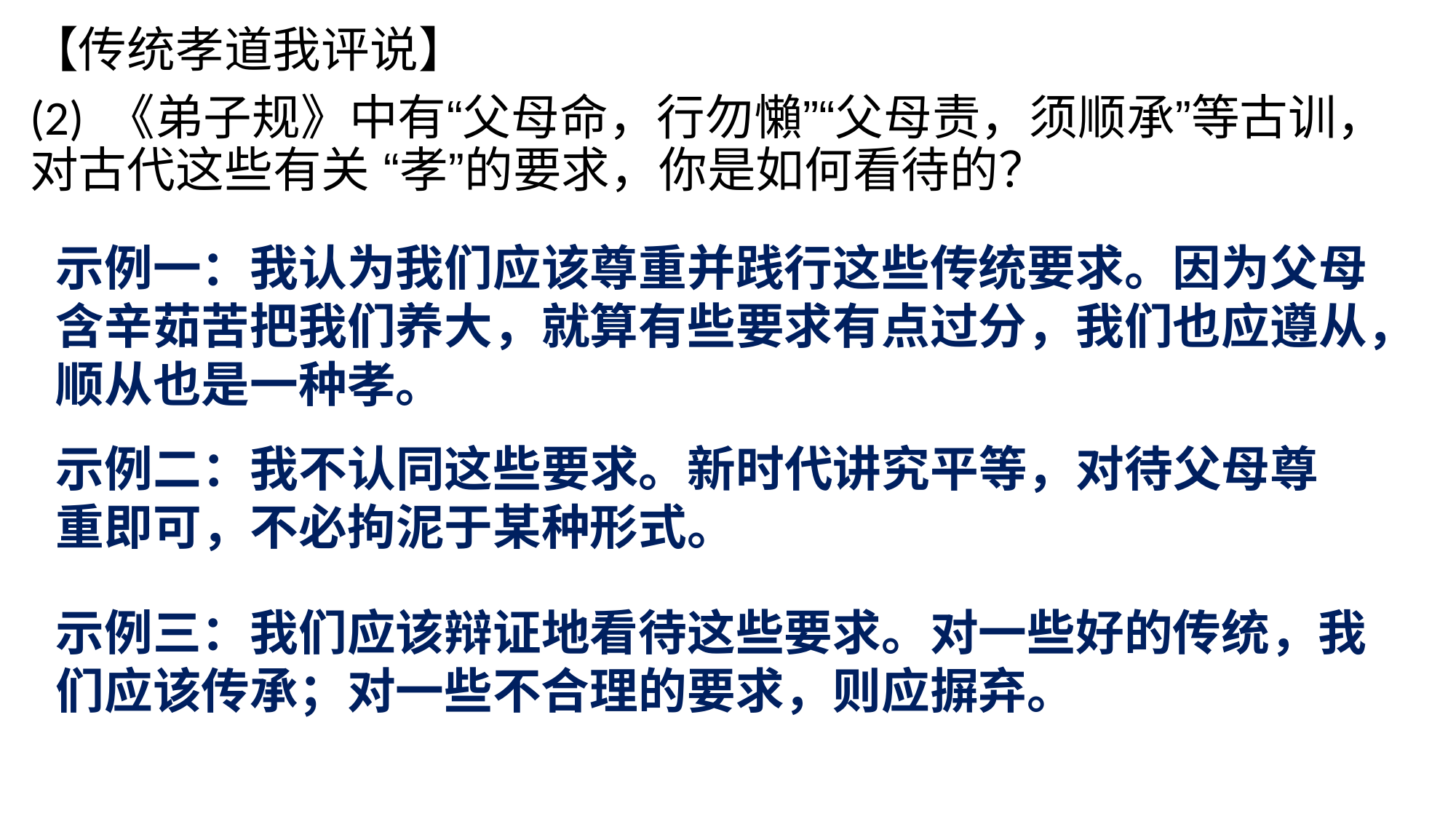

【传统孝道我评说】
(2) 《弟子规》中有“父母命，行勿懶”“父母责，须顺承”等古训，对古代这些有关 “孝”的要求，你是如何看待的？

示例一：我认为我们应该尊重并践行这些传统要求。因为父母含辛茹苦把我们养大，就算有些要求有点过分，我们也应遵从，顺从也是一种孝。

示例二：我不认同这些要求。新时代讲究平等，对待父母尊重即可，不必拘泥于某种形式。

示例三：我们应该辩证地看待这些要求。对一些好的传统，我们应该传承；对一些不合理的要求，则应摒弃。